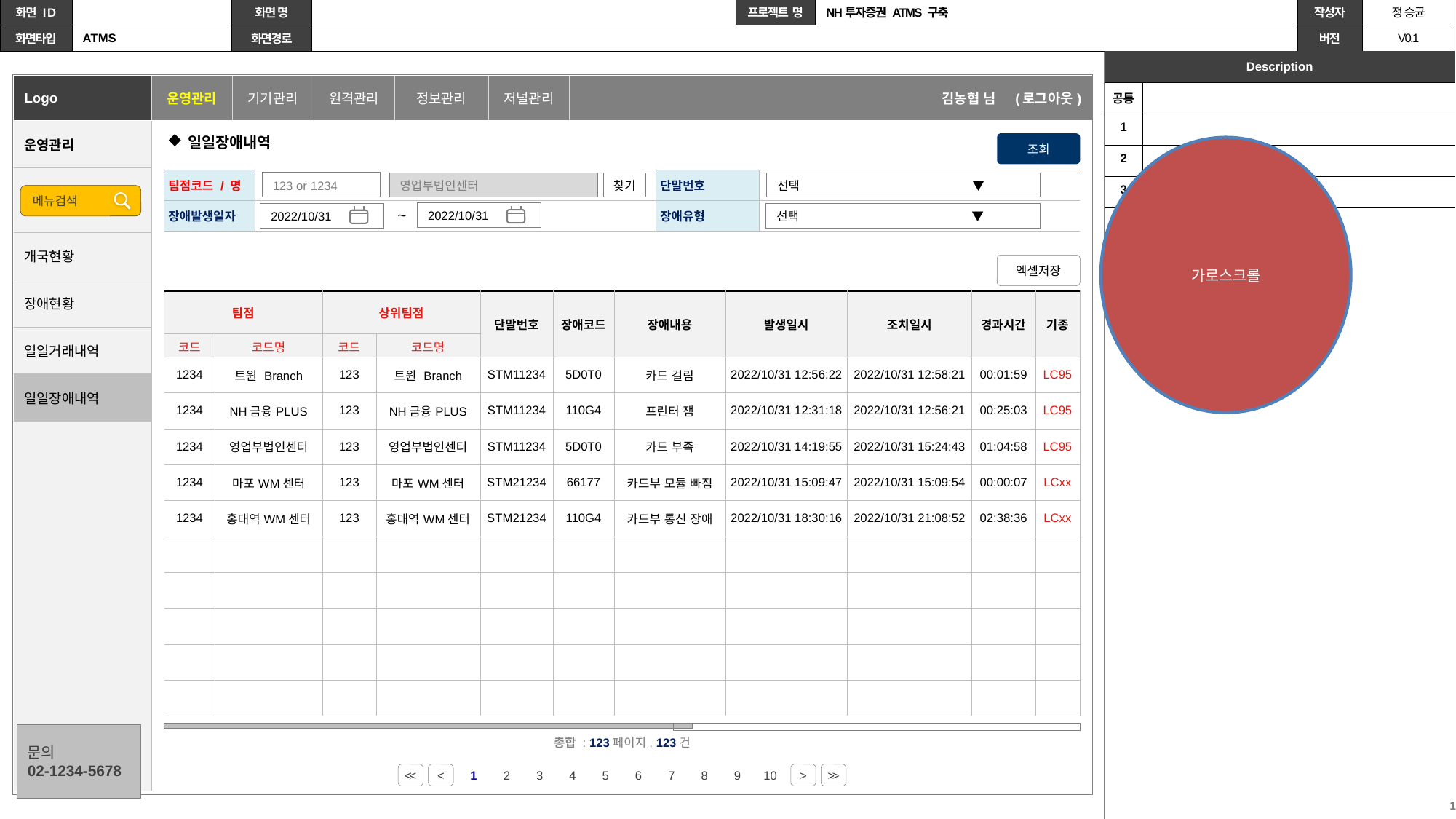

| Description |  |
| --- | --- |
| 공통 |  |
| 1 |  |
| 2 |  |
| 3 |  |
| Logo | 운영관리 | 기기관리 | 원격관리 | 정보관리 | 저널관리 |  | 김농협 님 (로그아웃) |
| --- | --- | --- | --- | --- | --- | --- | --- |
| 운영관리 |  |
| --- | --- |
|  |  |
|  |  |
| 개국현황 |  |
| 장애현황 |  |
| 일일거래내역 |  |
| 일일장애내역 |  |
|  |  |
일일장애내역
조회
가로스크롤
| 팀점코드 / 명 |  | 단말번호 |  |
| --- | --- | --- | --- |
| 장애발생일자 |  | 장애유형 |  |
123 or 1234
선택                                                  ▼
영업부법인센터
찾기
메뉴검색

~
2022/10/31
2022/10/31
선택                                                  ▼

엑셀저장
| 팀점 |  | 상위팀점 |  | 단말번호 | 장애코드 | 장애내용 | 발생일시 | 조치일시 | 경과시간 | 기종 |
| --- | --- | --- | --- | --- | --- | --- | --- | --- | --- | --- |
| 코드 | 코드명 | 코드 | 코드명 |  |  |  |  |  |  |  |
| 1234 | 트윈 Branch | 123 | 트윈 Branch | STM11234 | 5D0T0 | 카드 걸림 | 2022/10/31 12:56:22 | 2022/10/31 12:58:21 | 00:01:59 | LC95 |
| 1234 | NH금융PLUS | 123 | NH금융PLUS | STM11234 | 110G4 | 프린터 잼 | 2022/10/31 12:31:18 | 2022/10/31 12:56:21 | 00:25:03 | LC95 |
| 1234 | 영업부법인센터 | 123 | 영업부법인센터 | STM11234 | 5D0T0 | 카드 부족 | 2022/10/31 14:19:55 | 2022/10/31 15:24:43 | 01:04:58 | LC95 |
| 1234 | 마포WM센터 | 123 | 마포WM센터 | STM21234 | 66177 | 카드부 모듈 빠짐 | 2022/10/31 15:09:47 | 2022/10/31 15:09:54 | 00:00:07 | LCxx |
| 1234 | 홍대역WM센터 | 123 | 홍대역WM센터 | STM21234 | 110G4 | 카드부 통신 장애 | 2022/10/31 18:30:16 | 2022/10/31 21:08:52 | 02:38:36 | LCxx |
|  |  |  |  |  |  |  |  |  |  |  |
|  |  |  |  |  |  |  |  |  |  |  |
|  |  |  |  |  |  |  |  |  |  |  |
|  |  |  |  |  |  |  |  |  |  |  |
|  |  |  |  |  |  |  |  |  |  |  |

문의
02-1234-5678
총합 : 123페이지, 123건
<<
<
1
2
3
4
5
6
7
8
9
10
>
>>